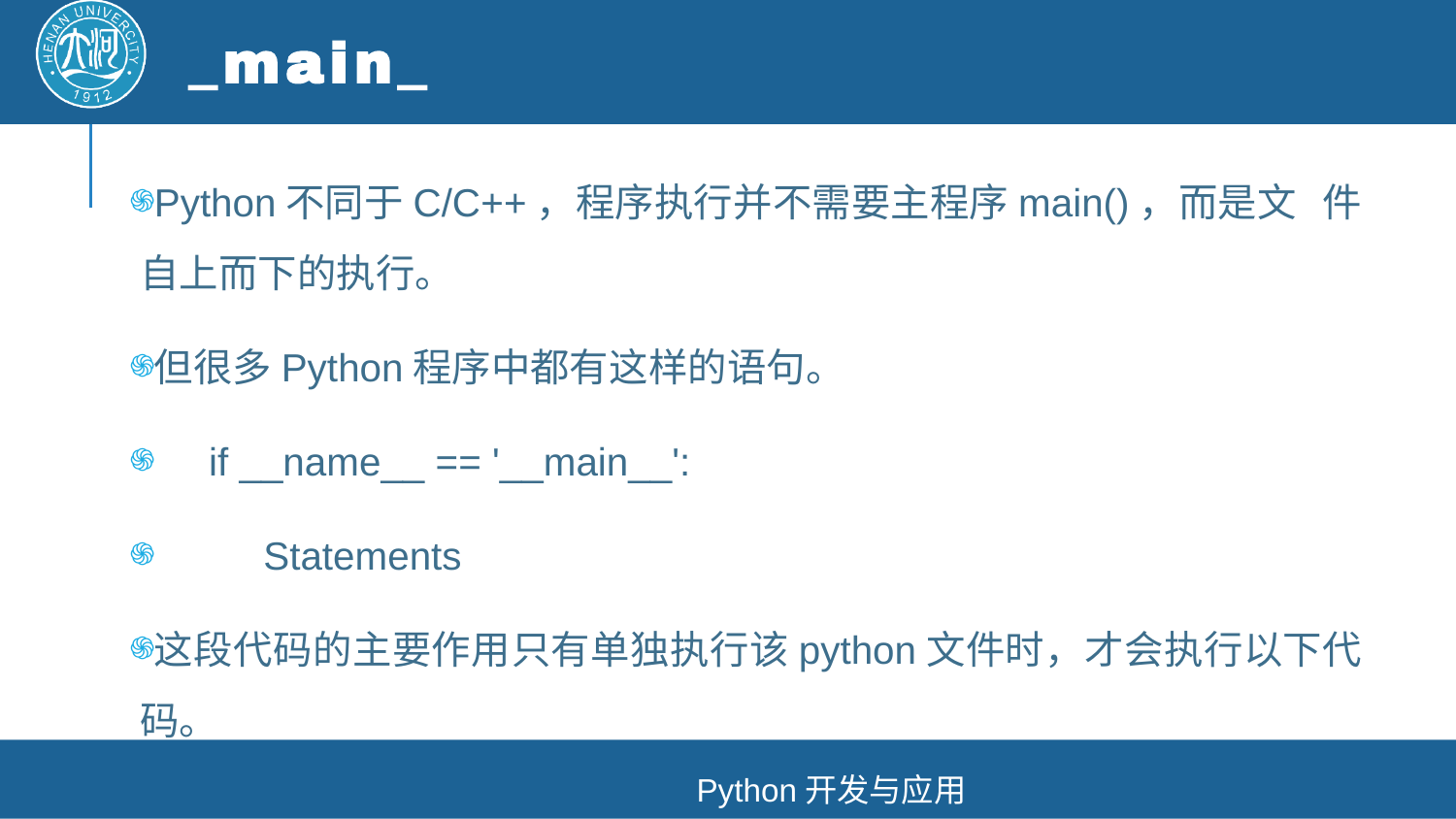

# _main_
Python不同于C/C++，程序执行并不需要主程序main()，而是文   件自上而下的执行。
但很多Python程序中都有这样的语句。
     if __name__ == '__main__':
          Statements
这段代码的主要作用只有单独执行该python文件时，才会执行以下代码。

Python开发与应用
46